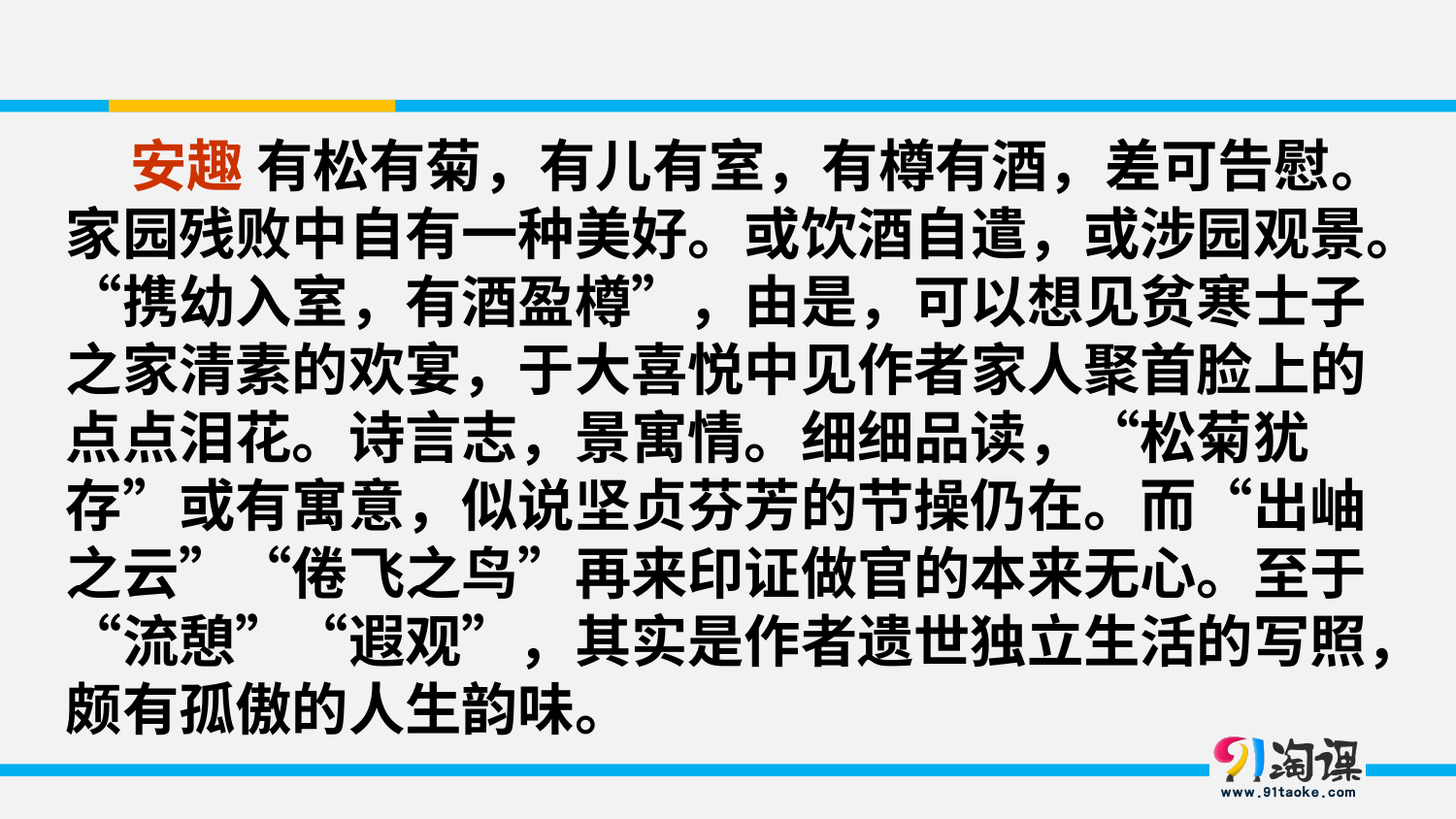

安趣 有松有菊，有儿有室，有樽有酒，差可告慰。家园残败中自有一种美好。或饮酒自遣，或涉园观景。“携幼入室，有酒盈樽”，由是，可以想见贫寒士子之家清素的欢宴，于大喜悦中见作者家人聚首脸上的点点泪花。诗言志，景寓情。细细品读，“松菊犹存”或有寓意，似说坚贞芬芳的节操仍在。而“出岫之云”“倦飞之鸟”再来印证做官的本来无心。至于“流憩”“遐观”，其实是作者遗世独立生活的写照，颇有孤傲的人生韵味。